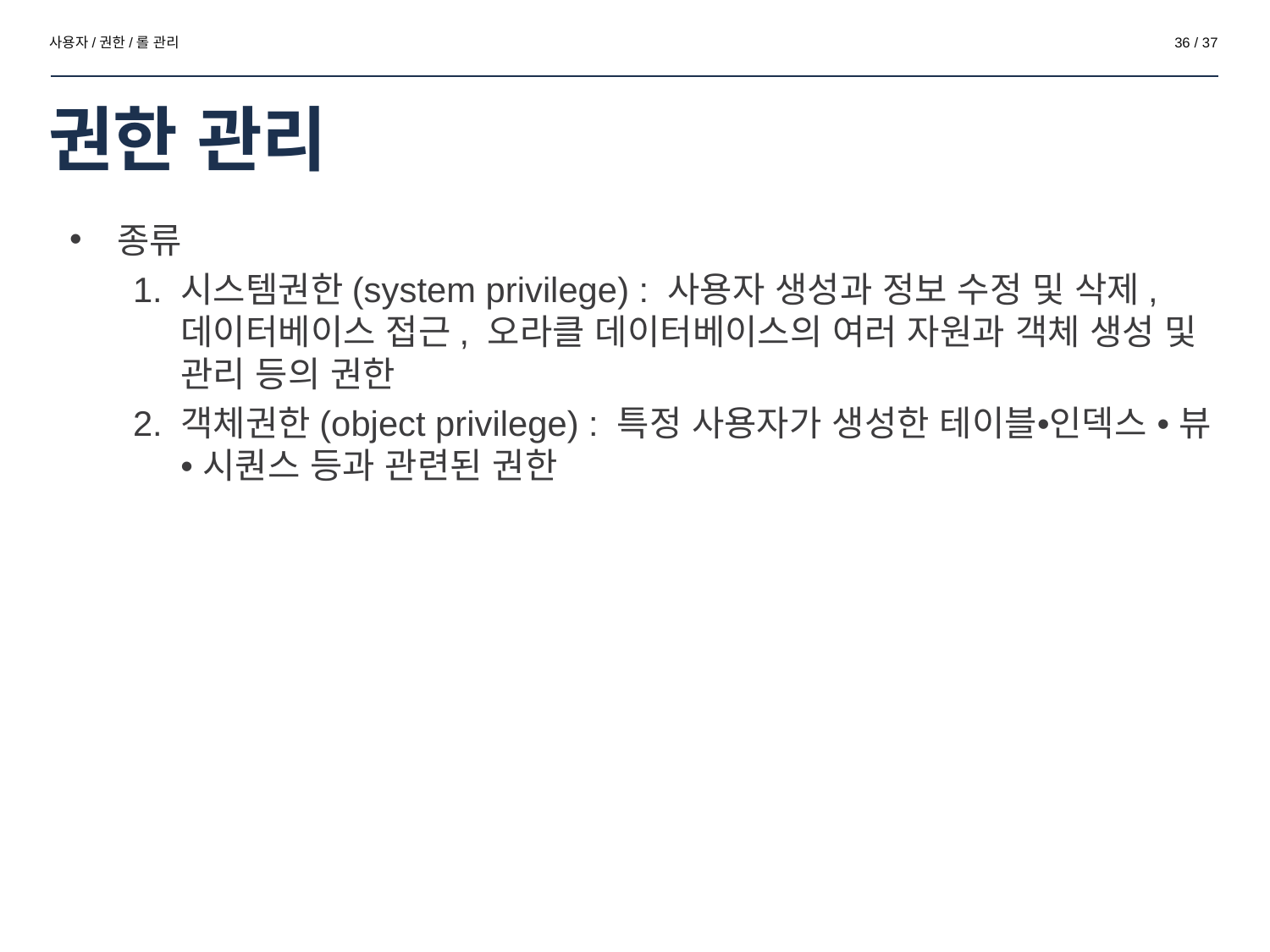

사용자/권한/롤 관리
36 / 37
# 권한 관리

종류
시스템권한(system privilege) : 사용자 생성과 정보 수정 및 삭제, 데이터베이스 접근, 오라클 데이터베이스의 여러 자원과 객체 생성 및 관리 등의 권한
객체권한(object privilege) : 특정 사용자가 생성한 테이블•인덱스 • 뷰 • 시퀀스 등과 관련된 권한